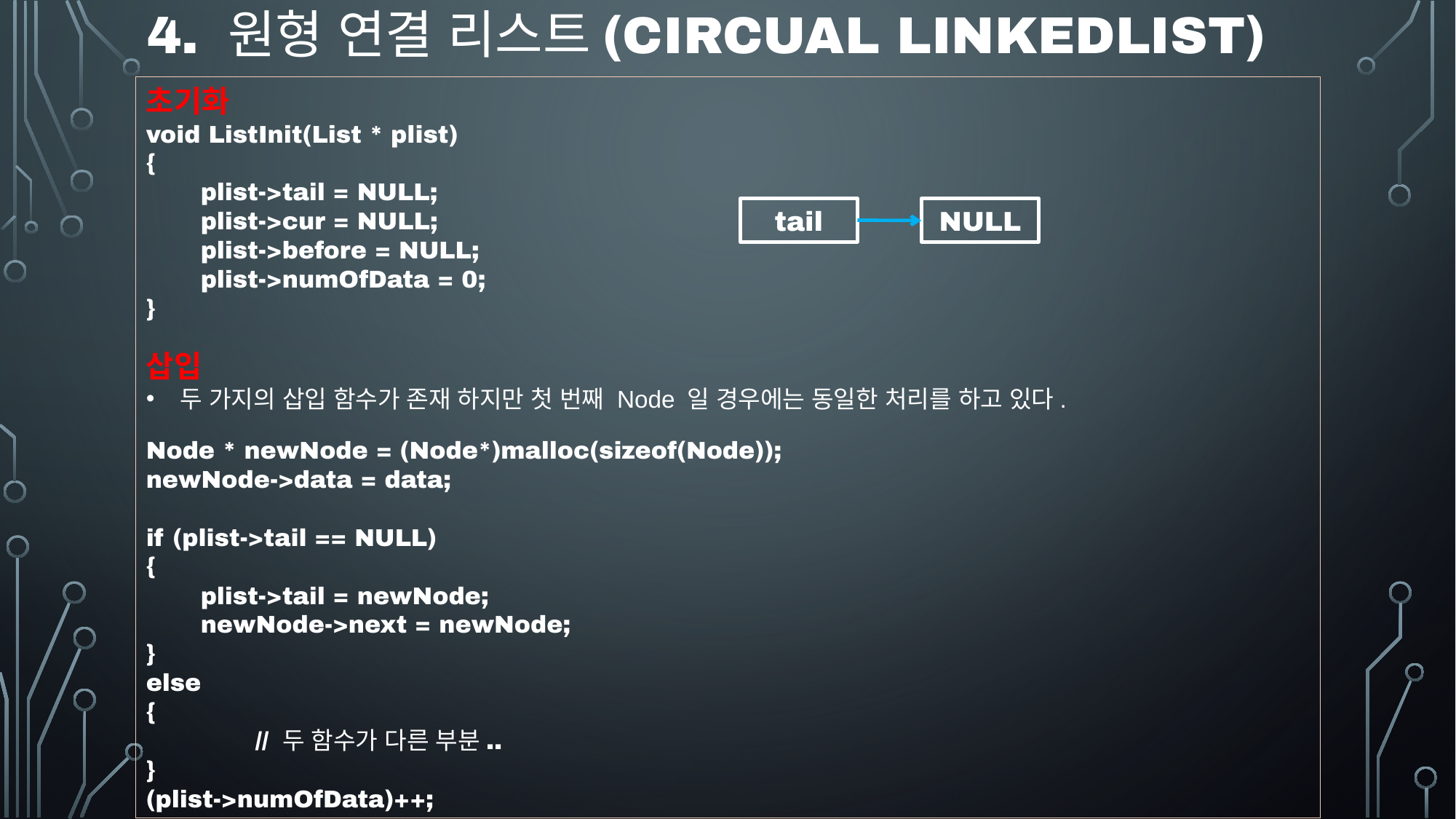

# 4. 원형 연결 리스트(circual LinkedList)
초기화
void ListInit(List * plist)
{
plist->tail = NULL;
plist->cur = NULL;
plist->before = NULL;
plist->numOfData = 0;
}

삽입
두 가지의 삽입 함수가 존재 하지만 첫 번째 Node 일 경우에는 동일한 처리를 하고 있다.

Node * newNode = (Node*)malloc(sizeof(Node));
newNode->data = data;

if (plist->tail == NULL)
{
plist->tail = newNode;
newNode->next = newNode;
}
else
{
	// 두 함수가 다른 부분..
}
(plist->numOfData)++;
tail
NULL